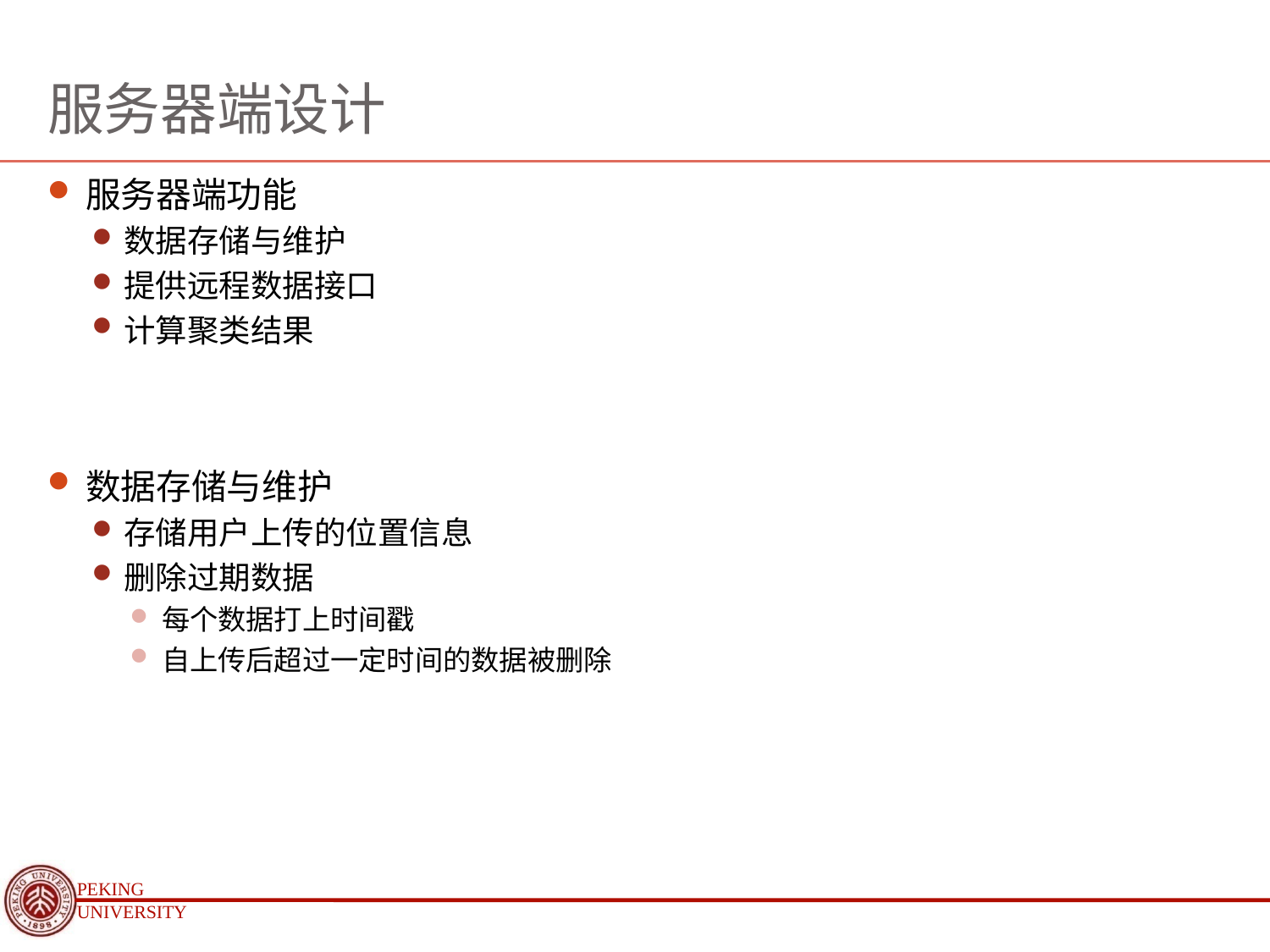

# 服务器端设计
服务器端功能
数据存储与维护
提供远程数据接口
计算聚类结果

数据存储与维护
存储用户上传的位置信息
删除过期数据
每个数据打上时间戳
自上传后超过一定时间的数据被删除